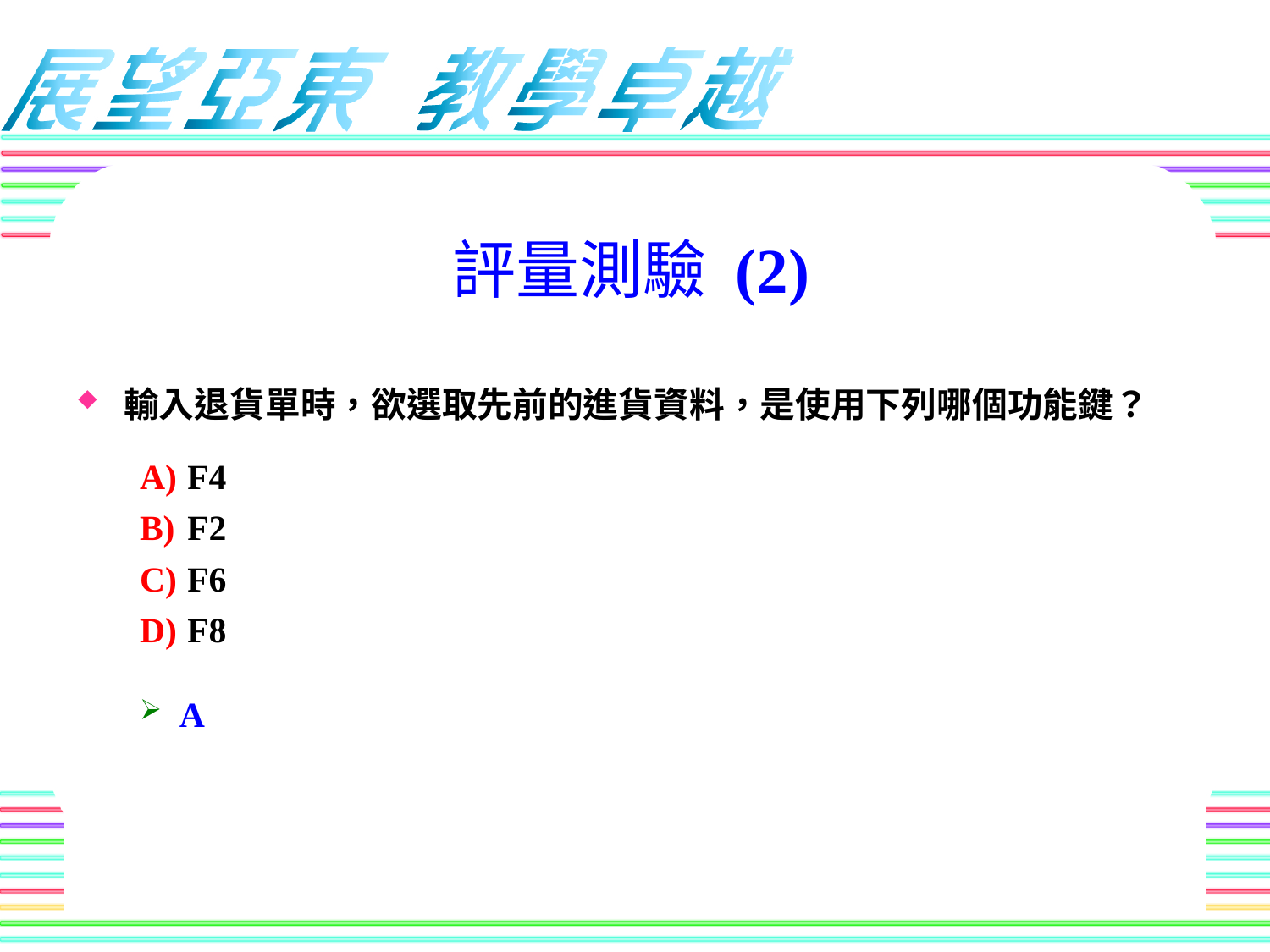

評量測驗 (2)
輸入退貨單時，欲選取先前的進貨資料，是使用下列哪個功能鍵？
F4
F2
F6
F8
A